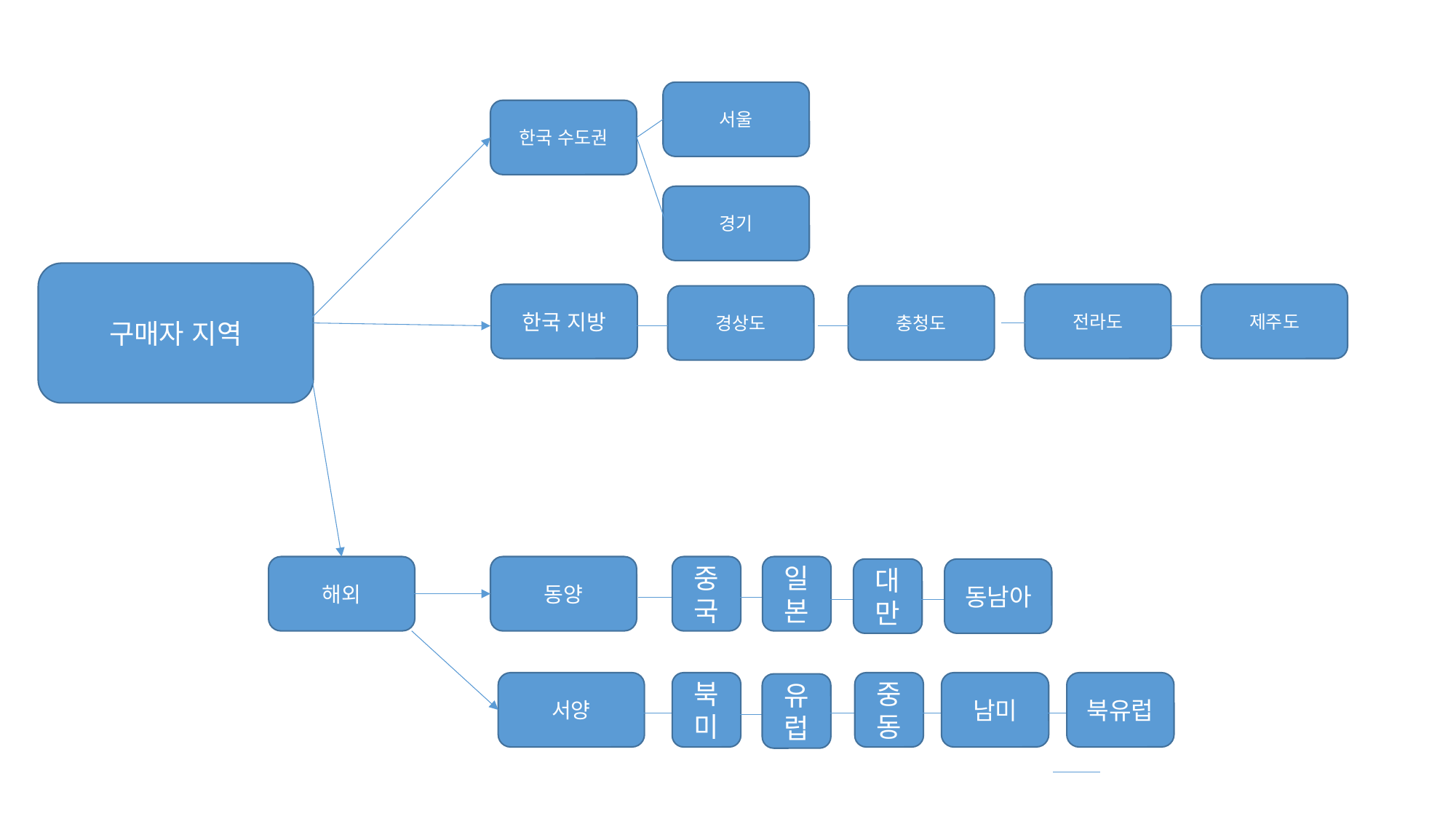

서울
한국 수도권
경기
구매자 지역
한국 지방
전라도
제주도
경상도
충청도
해외
동양
중국
일본
대만
동남아
서양
북미
중동
남미
북유럽
유럽